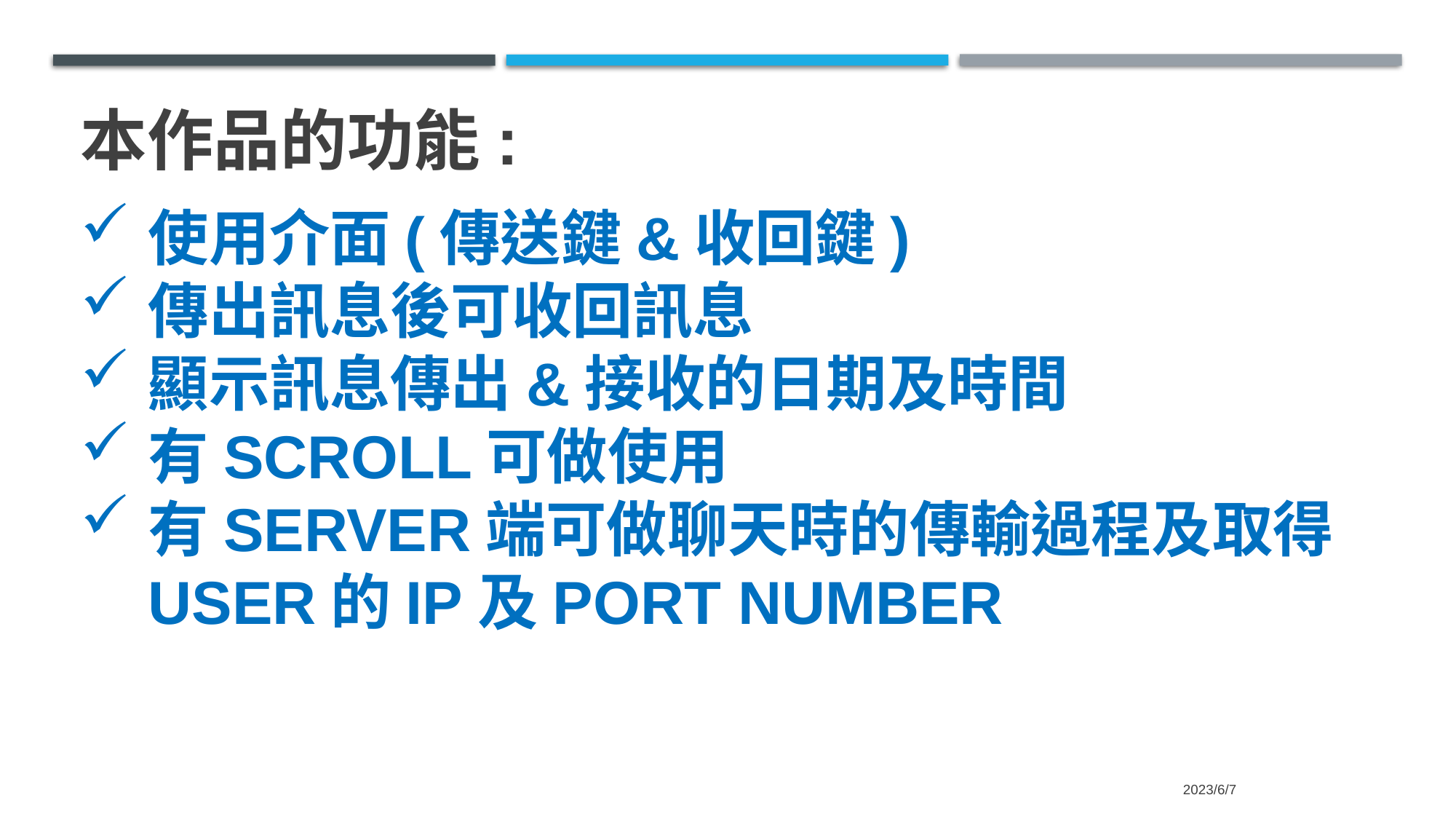

# 本作品的功能:
使用介面(傳送鍵&收回鍵)
傳出訊息後可收回訊息
顯示訊息傳出&接收的日期及時間
有SCROLL可做使用
有SERVER端可做聊天時的傳輸過程及取得USER的IP及PORT NUMBER

2023/6/7